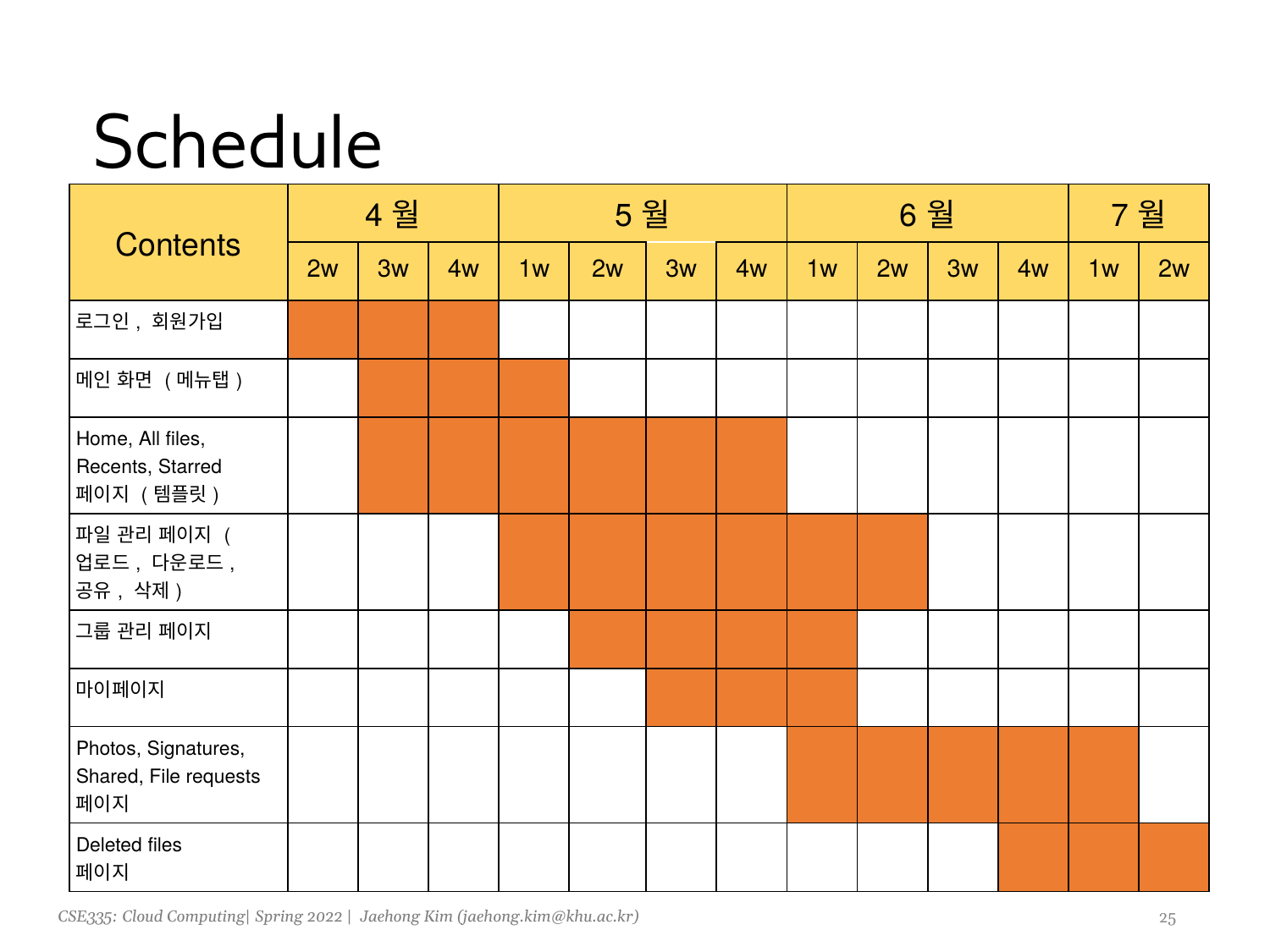

# Schedule
| Contents | 4월 |  |  | 5월 |  |  |  | 6월 |  |  |  | 7월 |  |
| --- | --- | --- | --- | --- | --- | --- | --- | --- | --- | --- | --- | --- | --- |
|  | 2w | 3w | 4w | 1w | 2w | 3w | 4w | 1w | 2w | 3w | 4w | 1w | 2w |
| 로그인, 회원가입 |  |  |  |  |  |  |  |  |  |  |  |  |  |
| 메인 화면 (메뉴탭) |  |  |  |  |  |  |  |  |  |  |  |  |  |
| Home, All files, Recents, Starred 페이지 (템플릿) |  |  |  |  |  |  |  |  |  |  |  |  |  |
| 파일 관리 페이지 (업로드, 다운로드, 공유, 삭제) |  |  |  |  |  |  |  |  |  |  |  |  |  |
| 그룹 관리 페이지 |  |  |  |  |  |  |  |  |  |  |  |  |  |
| 마이페이지 |  |  |  |  |  |  |  |  |  |  |  |  |  |
| Photos, Signatures, Shared, File requests 페이지 |  |  |  |  |  |  |  |  |  |  |  |  |  |
| Deleted files 페이지 |  |  |  |  |  |  |  |  |  |  |  |  |  |
25